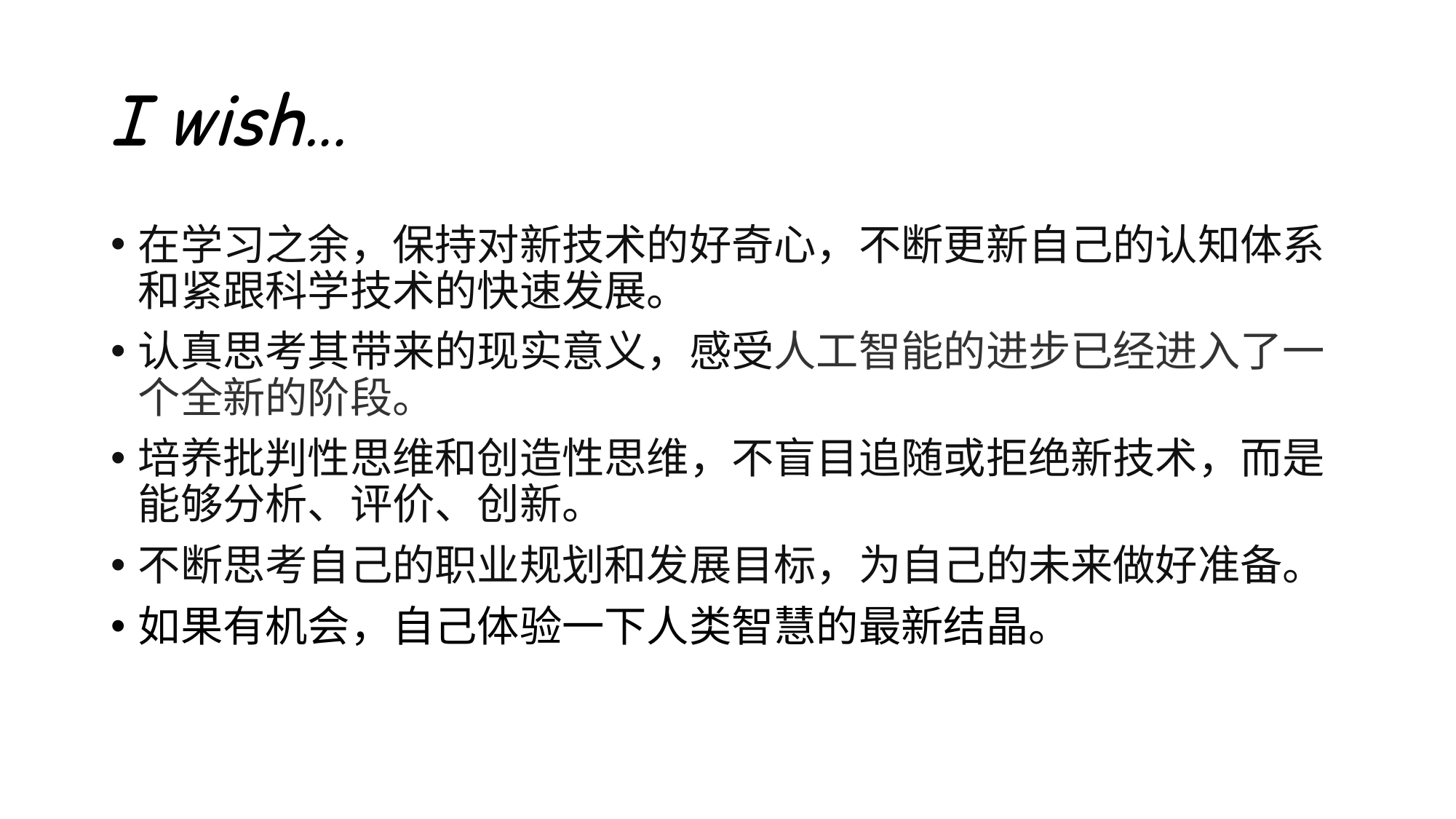

# I wish…
在学习之余，保持对新技术的好奇心，不断更新自己的认知体系和紧跟科学技术的快速发展。
认真思考其带来的现实意义，感受人工智能的进步已经进入了一个全新的阶段。
培养批判性思维和创造性思维，不盲目追随或拒绝新技术，而是能够分析、评价、创新。
不断思考自己的职业规划和发展目标，为自己的未来做好准备。
如果有机会，自己体验一下人类智慧的最新结晶。